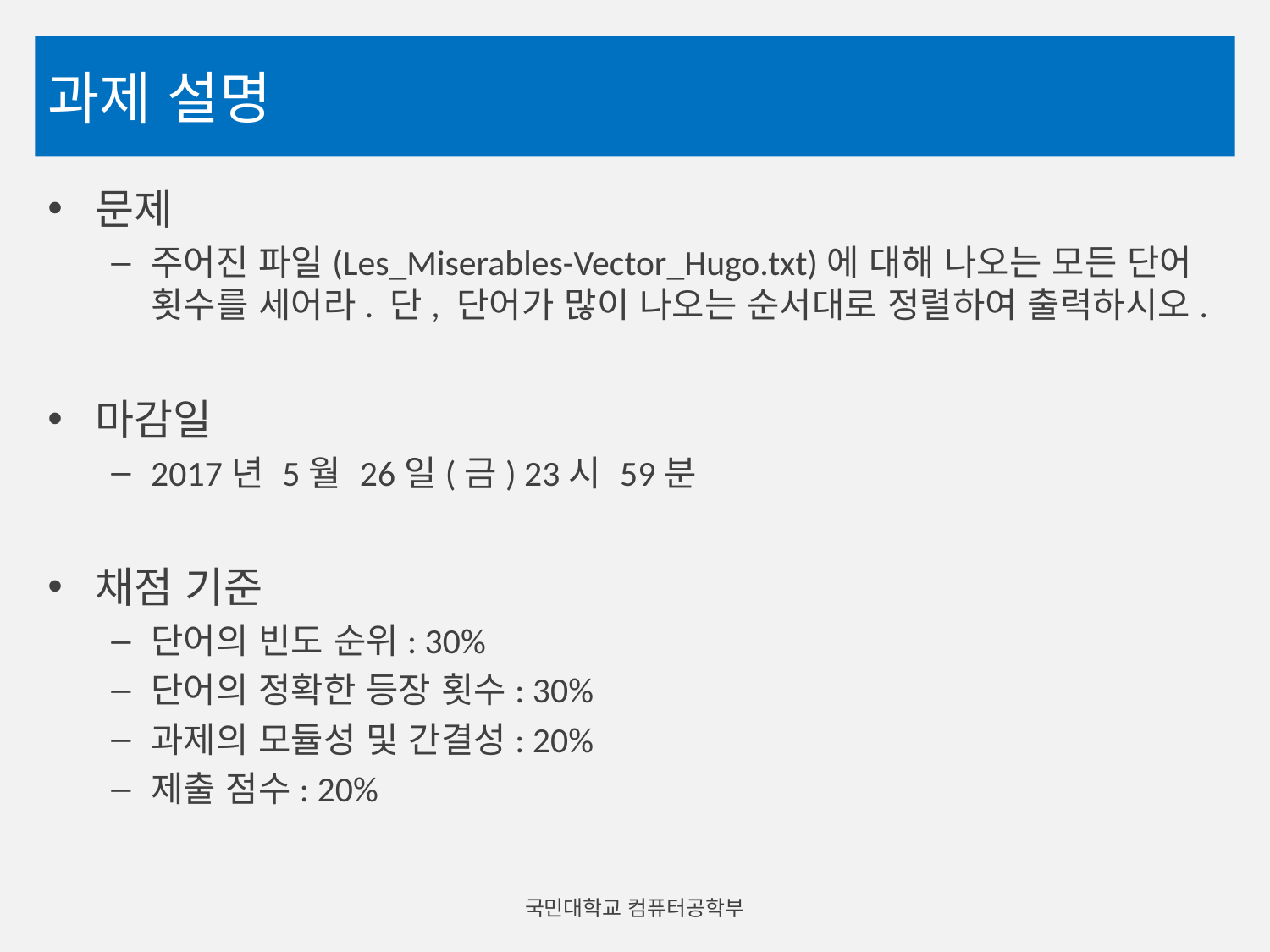

# 과제 설명
문제
주어진 파일(Les_Miserables-Vector_Hugo.txt)에 대해 나오는 모든 단어 횟수를 세어라. 단, 단어가 많이 나오는 순서대로 정렬하여 출력하시오.

마감일
2017년 5월 26일(금) 23시 59분

채점 기준
단어의 빈도 순위: 30%
단어의 정확한 등장 횟수: 30%
과제의 모듈성 및 간결성: 20%
제출 점수: 20%
국민대학교 컴퓨터공학부